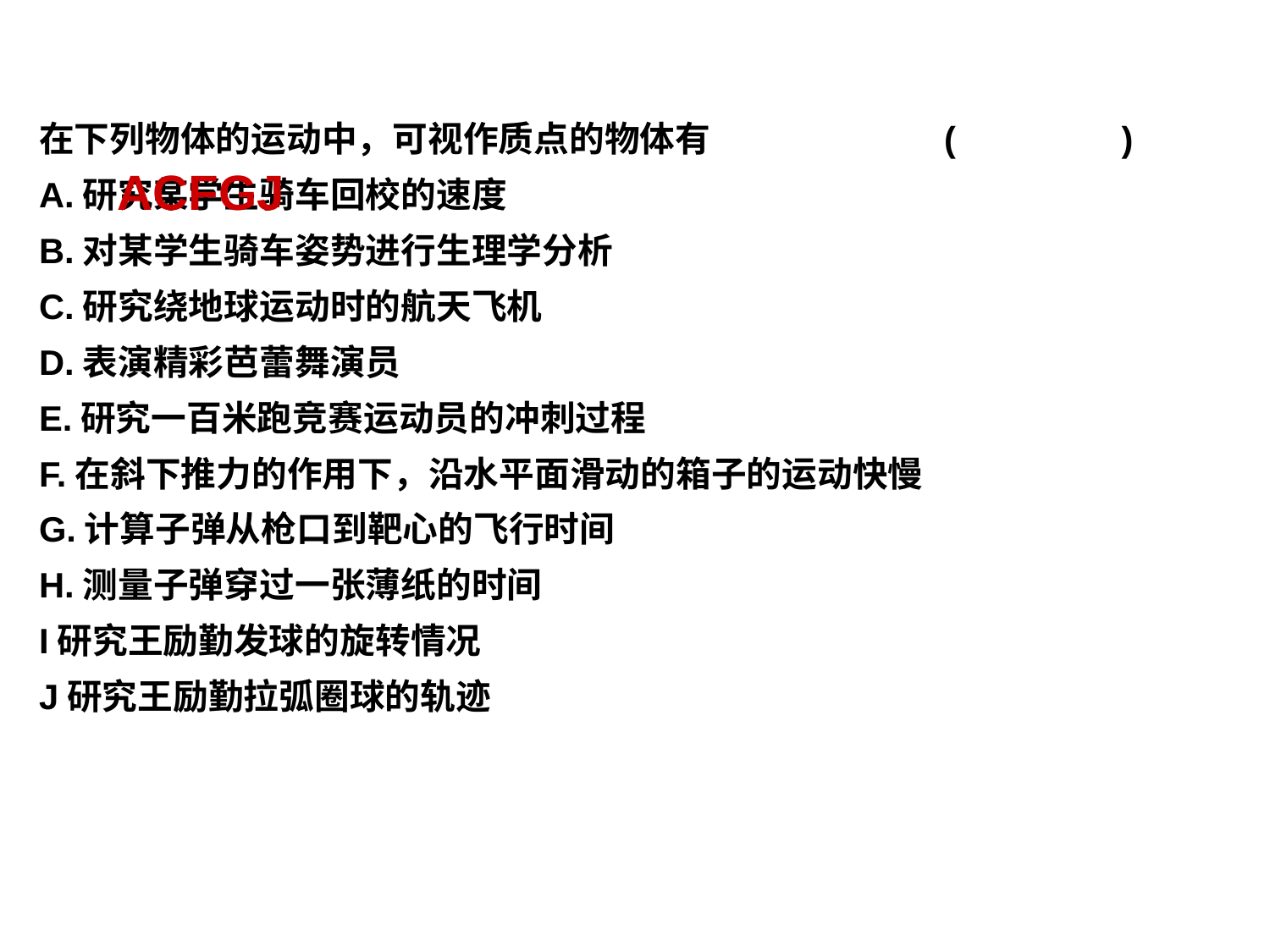

在下列物体的运动中，可视作质点的物体有                            (                 )
A.研究某学生骑车回校的速度
B.对某学生骑车姿势进行生理学分析
C.研究绕地球运动时的航天飞机
D.表演精彩芭蕾舞演员
E.研究一百米跑竞赛运动员的冲刺过程
F.在斜下推力的作用下，沿水平面滑动的箱子的运动快慢
G.计算子弹从枪口到靶心的飞行时间
H.测量子弹穿过一张薄纸的时间
I研究王励勤发球的旋转情况
J研究王励勤拉弧圈球的轨迹

ACFGJ